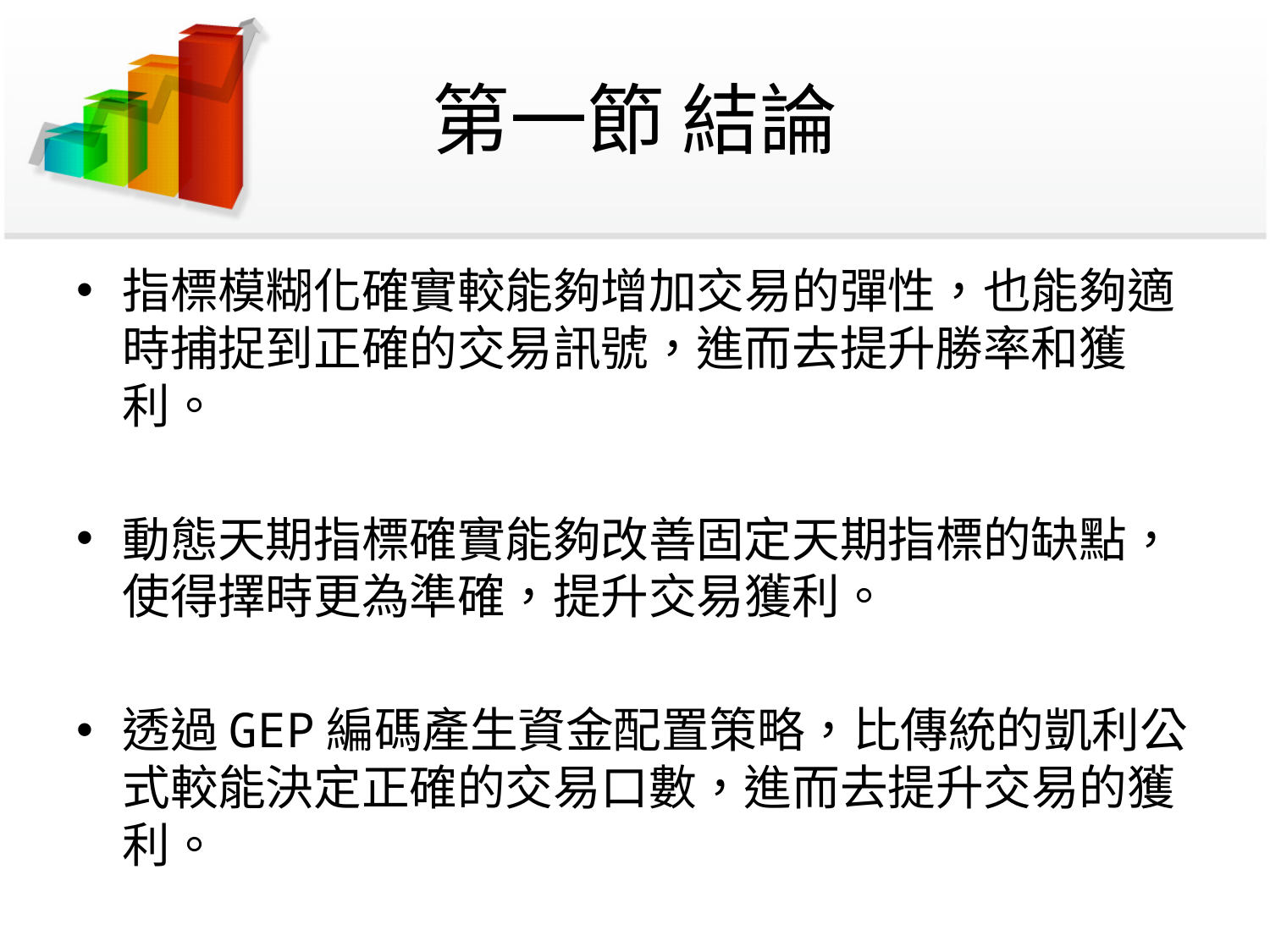

# 第一節 結論
指標模糊化確實較能夠增加交易的彈性，也能夠適時捕捉到正確的交易訊號，進而去提升勝率和獲利。

動態天期指標確實能夠改善固定天期指標的缺點，使得擇時更為準確，提升交易獲利。

透過GEP編碼產生資金配置策略，比傳統的凱利公式較能決定正確的交易口數，進而去提升交易的獲利。